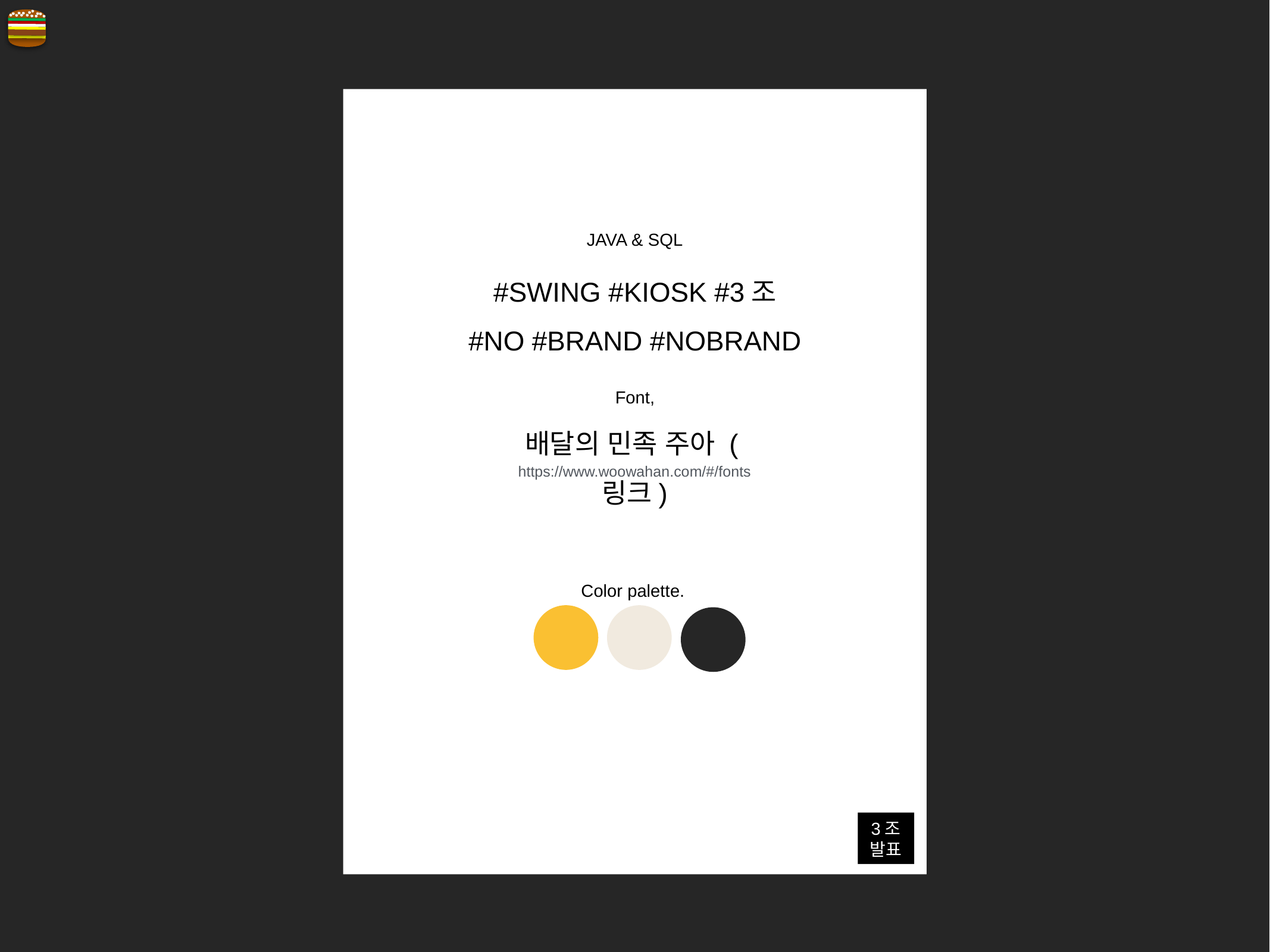

JAVA & SQL
#SWING #KIOSK #3조
#NO #BRAND #NOBRAND
Font,
배달의 민족 주아 (링크)
https://www.woowahan.com/#/fonts
Color palette.

3조
발표